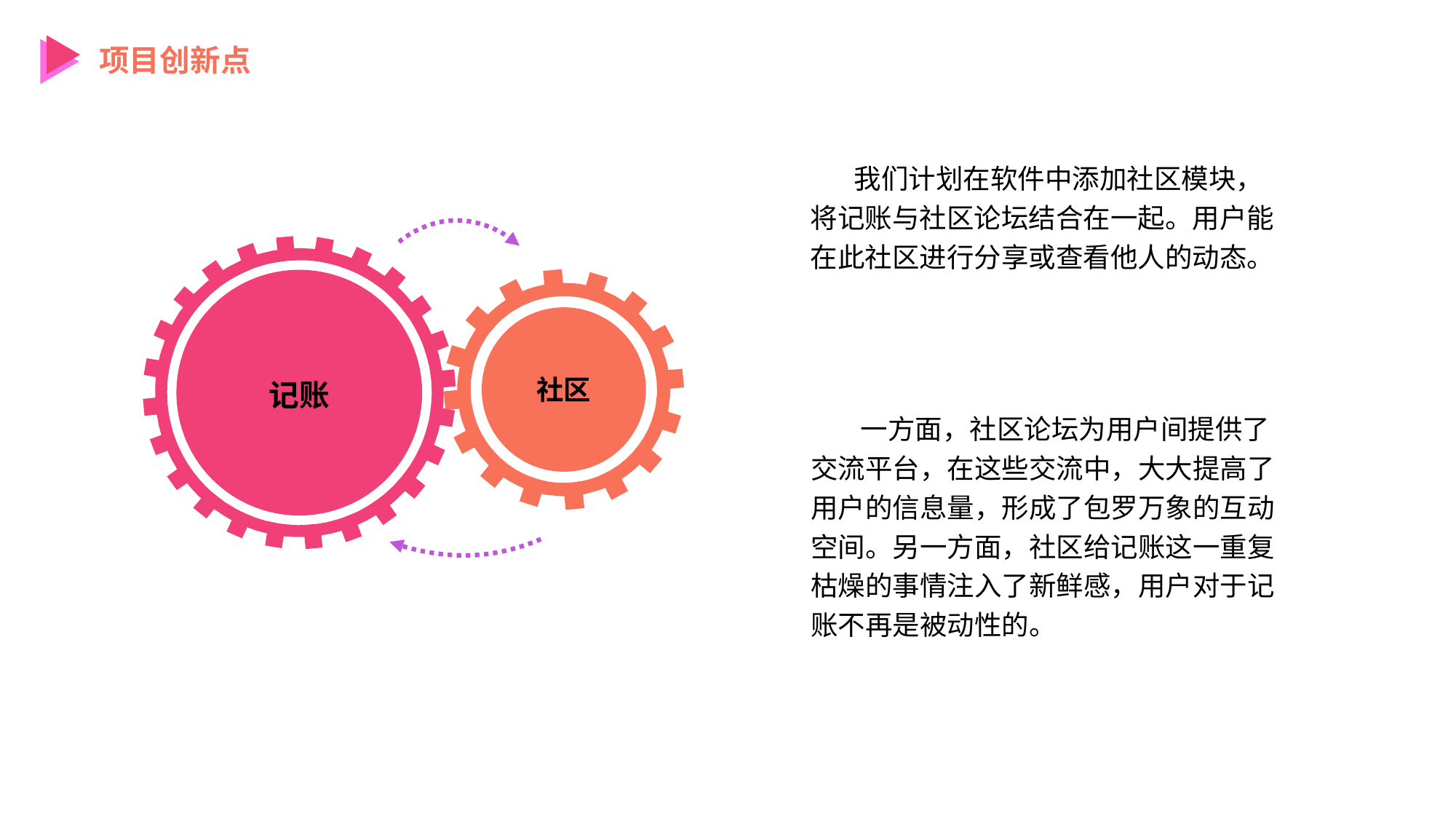

项目创新点
      我们计划在软件中添加社区模块，将记账与社区论坛结合在一起。用户能在此社区进行分享或查看他人的动态。

社区
记账
       一方面，社区论坛为用户间提供了交流平台，在这些交流中，大大提高了用户的信息量，形成了包罗万象的互动空间。另一方面，社区给记账这一重复枯燥的事情注入了新鲜感，用户对于记账不再是被动性的。